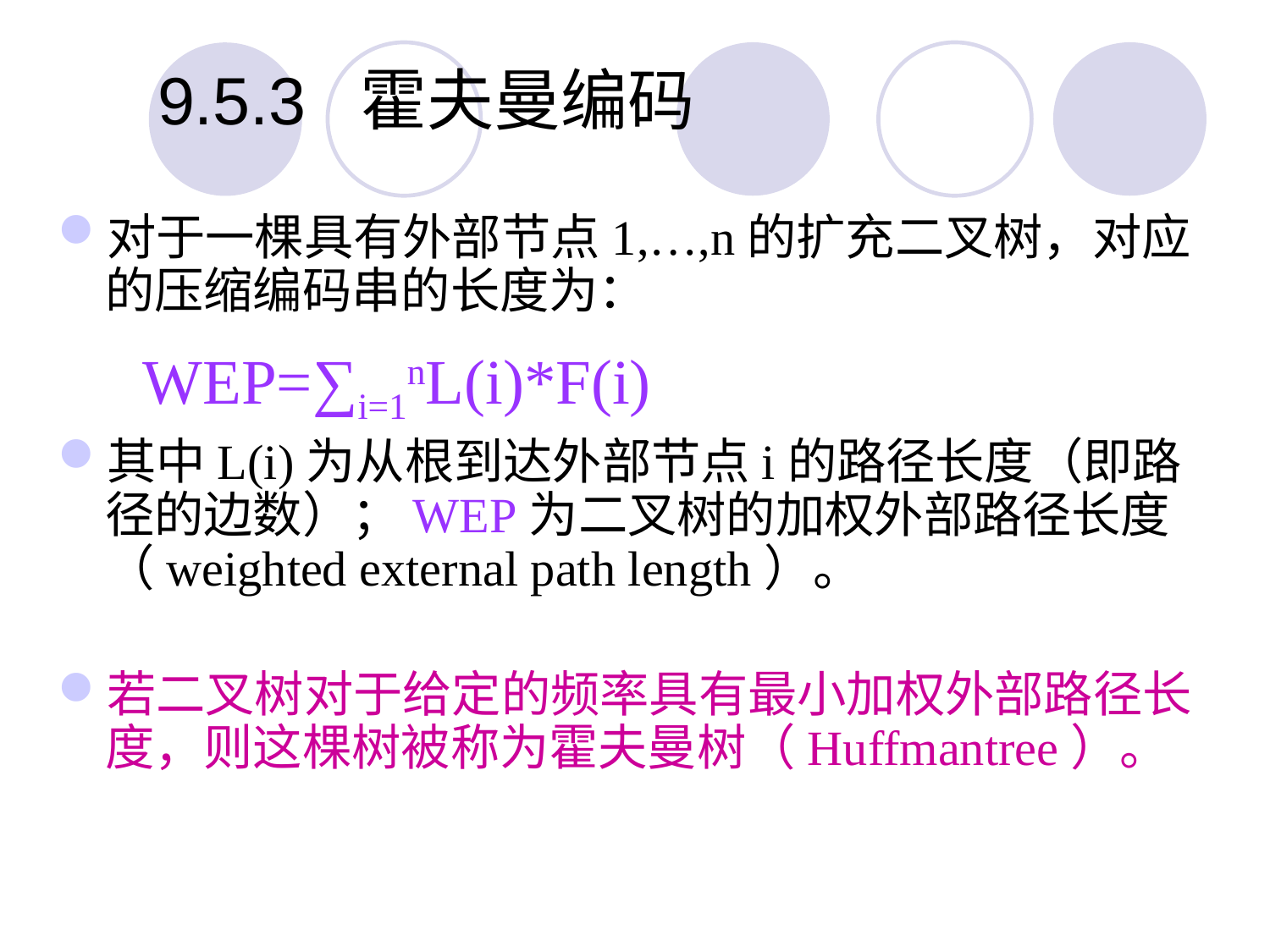

9.5.3  霍夫曼编码
48

对于一棵具有外部节点1,…,n的扩充二叉树，对应的压缩编码串的长度为：
      WEP=∑i=1nL(i)*F(i)
其中L(i)为从根到达外部节点i的路径长度（即路径的边数）；WEP为二叉树的加权外部路径长度（weighted external path length）。

若二叉树对于给定的频率具有最小加权外部路径长度，则这棵树被称为霍夫曼树（Huffmantree）。